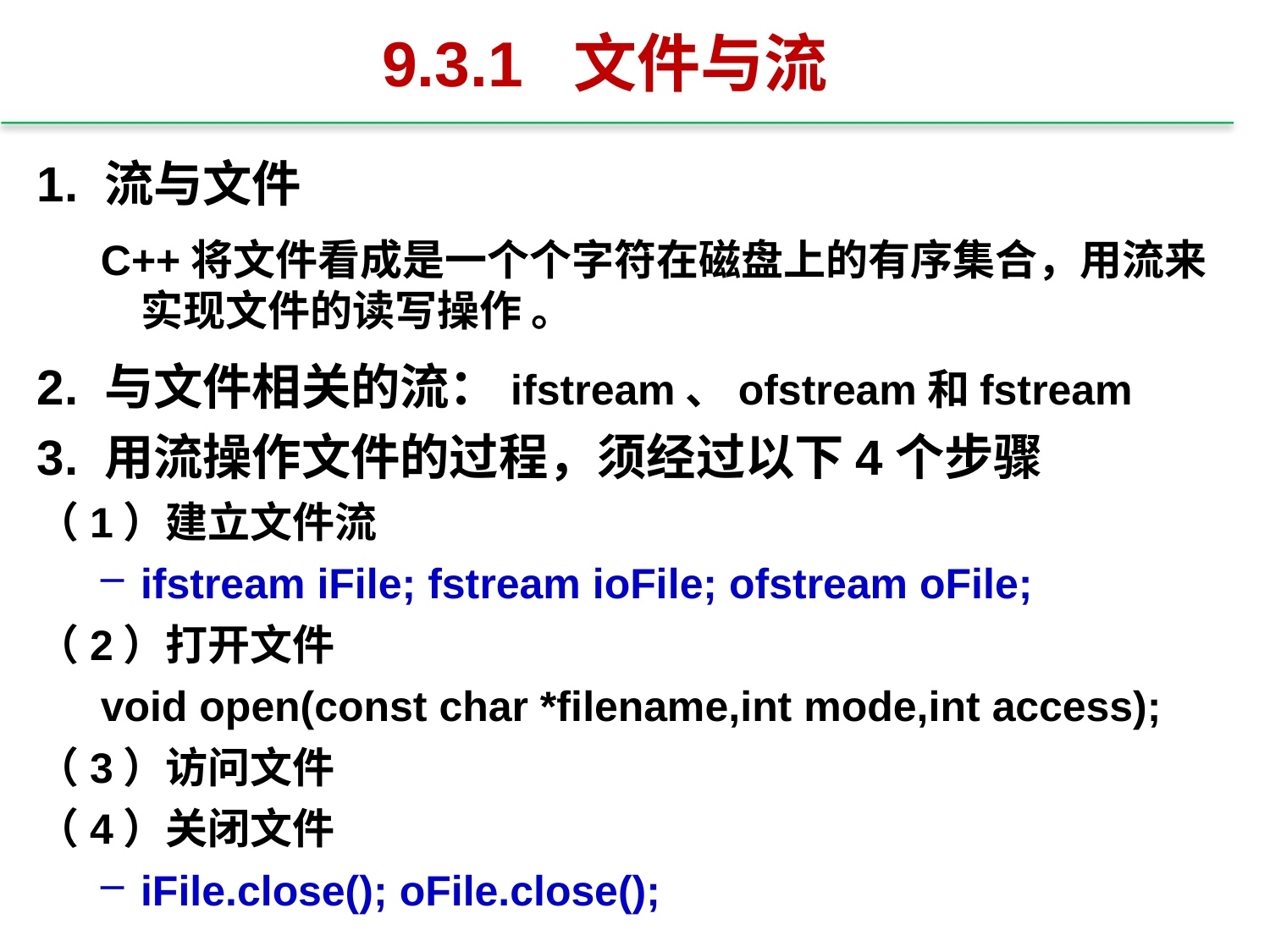

# 9.3.1  文件与流
1. 流与文件
C++将文件看成是一个个字符在磁盘上的有序集合，用流来实现文件的读写操作 。
2. 与文件相关的流：ifstream、ofstream和fstream
3. 用流操作文件的过程，须经过以下4个步骤
（1）建立文件流
ifstream iFile; fstream ioFile; ofstream oFile;
（2）打开文件
void open(const char *filename,int mode,int access);
（3）访问文件
（4）关闭文件
iFile.close(); oFile.close();